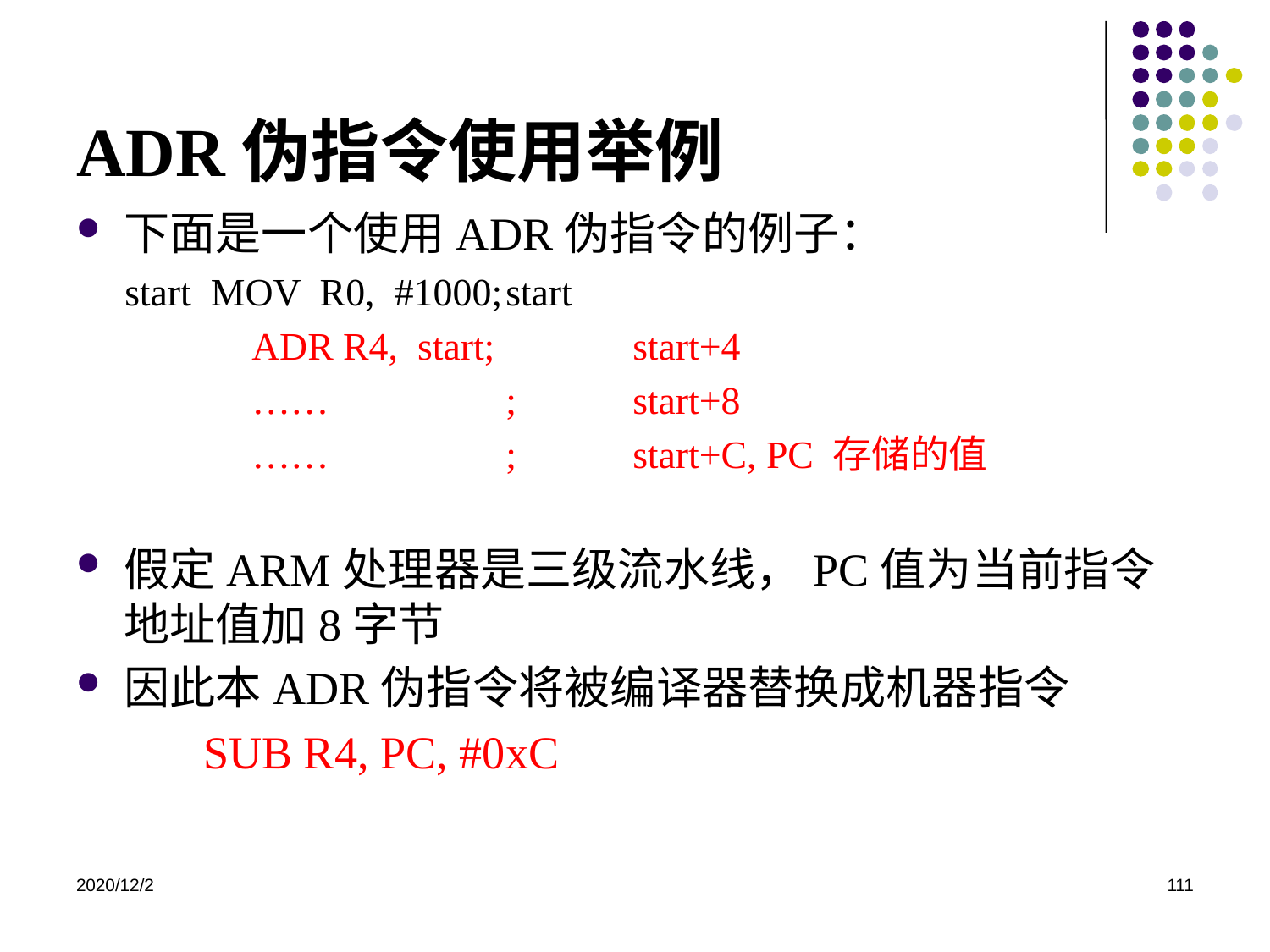

# ADR伪指令使用举例
下面是一个使用ADR伪指令的例子：
start  MOV  R0,  #1000;	start
	ADR R4,  start;		start+4
	……		;	start+8
	……		;	start+C, PC 存储的值

假定ARM处理器是三级流水线，PC值为当前指令地址值加8字节
因此本ADR伪指令将被编译器替换成机器指令
	SUB R4, PC, #0xC
2020/12/2
111